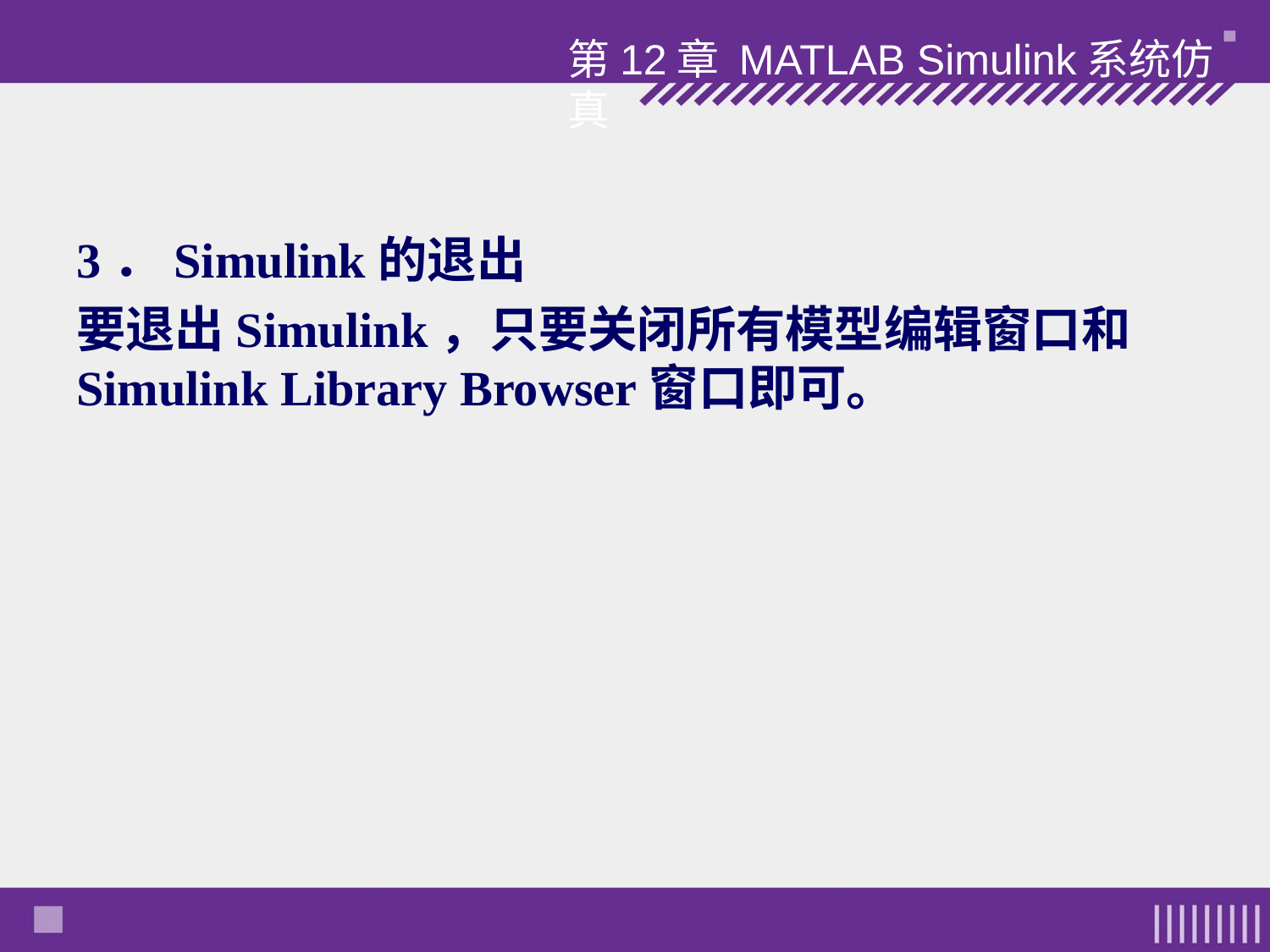

第12章 MATLAB Simulink系统仿真
3．Simulink的退出
要退出Simulink，只要关闭所有模型编辑窗口和Simulink Library Browser窗口即可。